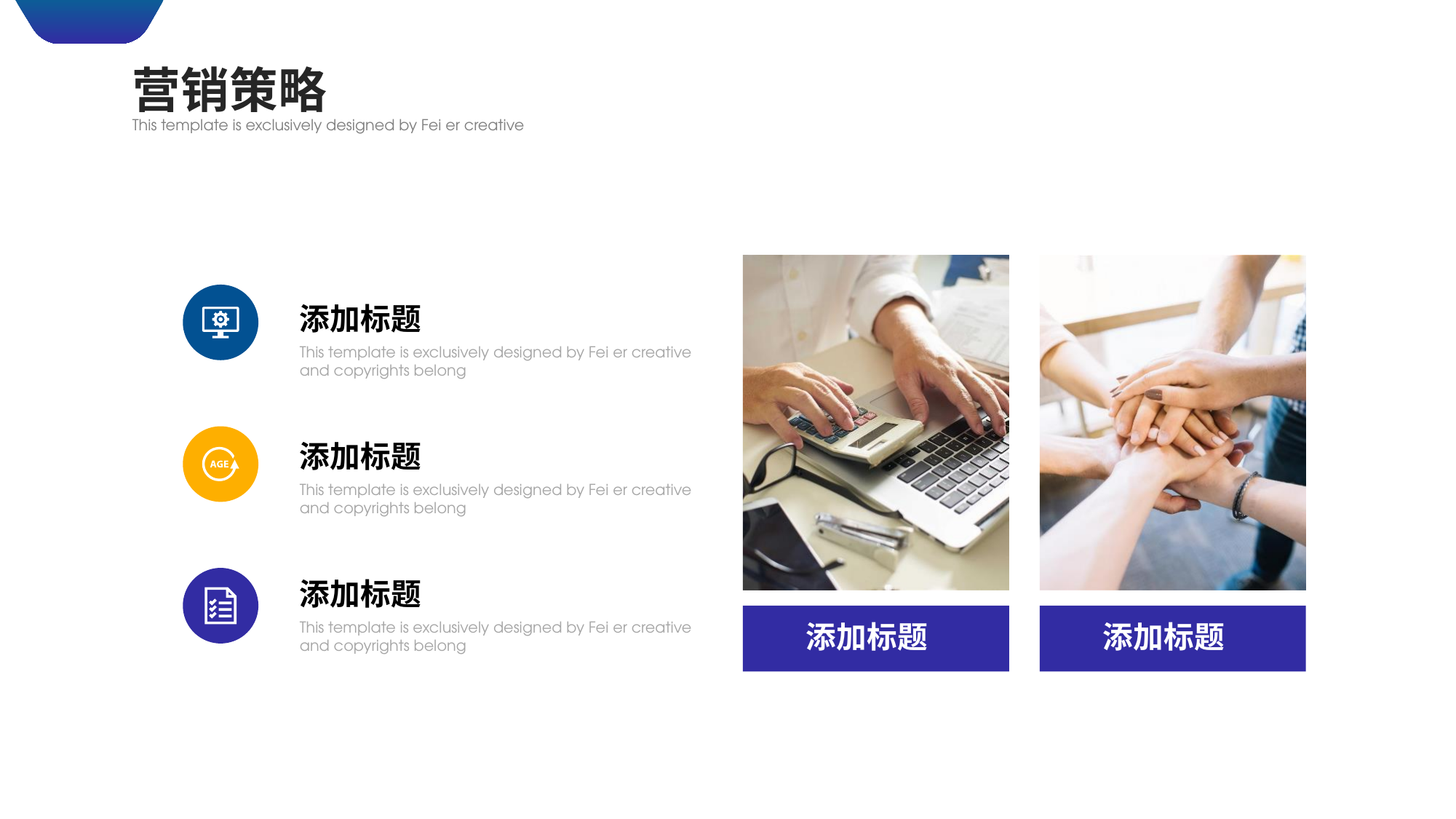

营销策略
This template is exclusively designed by Fei er creative

添加标题
This template is exclusively designed by Fei er creative and copyrights belong

添加标题
This template is exclusively designed by Fei er creative and copyrights belong

添加标题
This template is exclusively designed by Fei er creative and copyrights belong

添加标题
添加标题